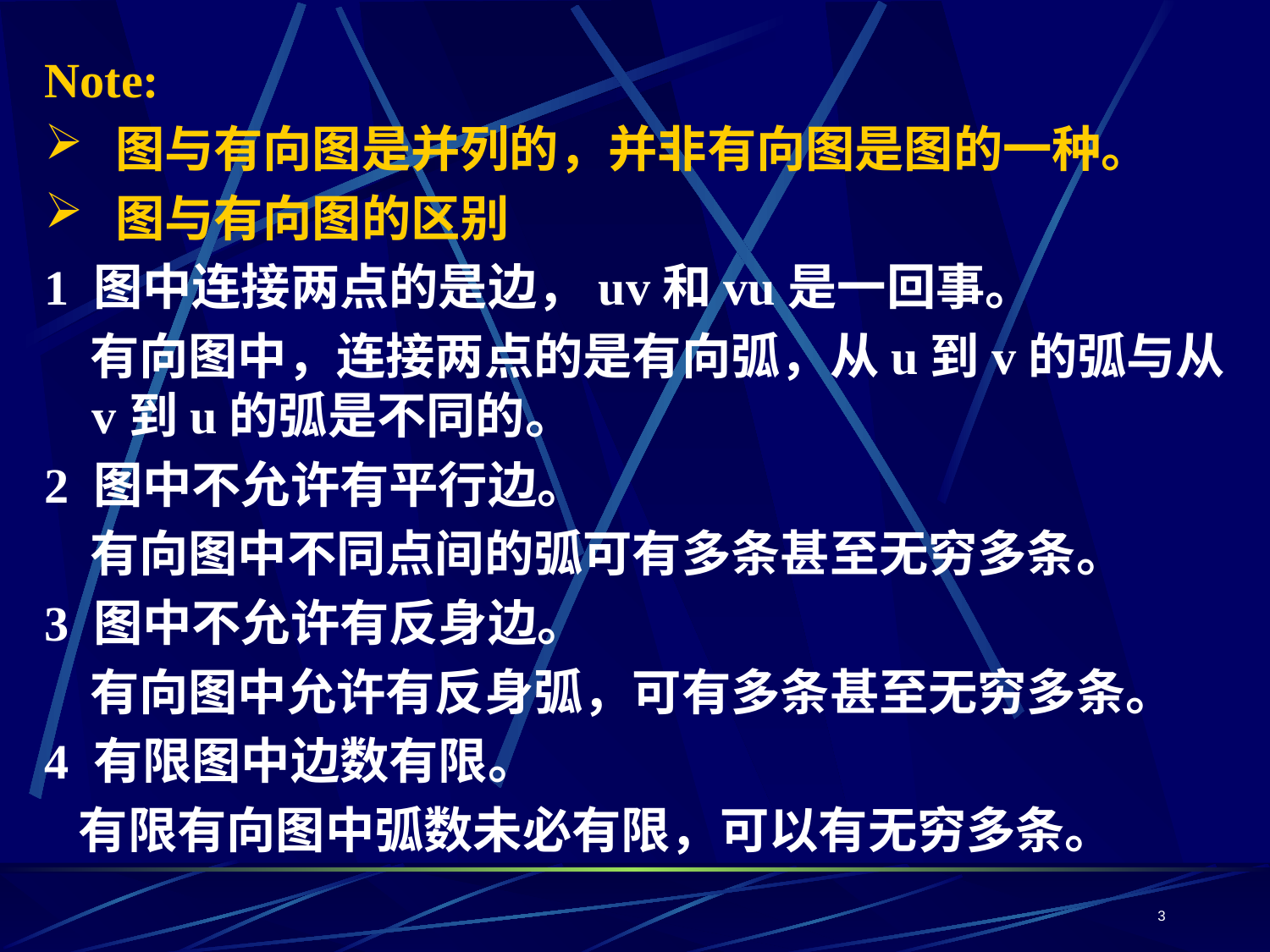

Note:
 图与有向图是并列的，并非有向图是图的一种。
 图与有向图的区别
1 图中连接两点的是边，uv和vu是一回事。
   有向图中，连接两点的是有向弧，从u到v的弧与从v到u的弧是不同的。
2 图中不允许有平行边。
   有向图中不同点间的弧可有多条甚至无穷多条。
3 图中不允许有反身边。
   有向图中允许有反身弧，可有多条甚至无穷多条。
4 有限图中边数有限。
  有限有向图中弧数未必有限，可以有无穷多条。
3